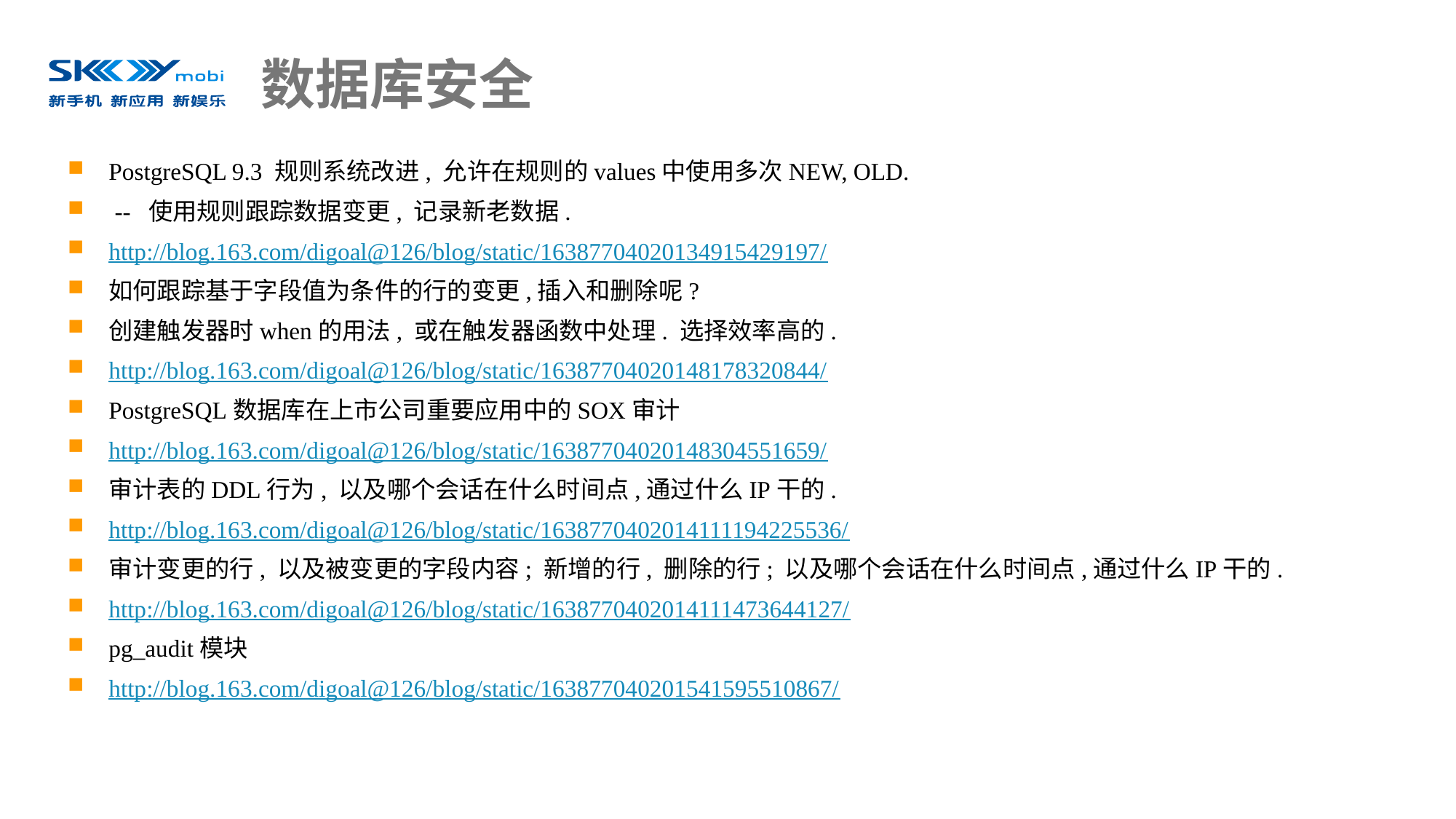

# 数据库安全
PostgreSQL 9.3 规则系统改进, 允许在规则的values中使用多次NEW, OLD.
 --  使用规则跟踪数据变更, 记录新老数据.
http://blog.163.com/digoal@126/blog/static/16387704020134915429197/
如何跟踪基于字段值为条件的行的变更,插入和删除呢?
创建触发器时when的用法, 或在触发器函数中处理. 选择效率高的.
http://blog.163.com/digoal@126/blog/static/16387704020148178320844/
PostgreSQL数据库在上市公司重要应用中的SOX审计
http://blog.163.com/digoal@126/blog/static/16387704020148304551659/
审计表的DDL行为, 以及哪个会话在什么时间点,通过什么IP干的.
http://blog.163.com/digoal@126/blog/static/1638770402014111194225536/
审计变更的行, 以及被变更的字段内容; 新增的行, 删除的行; 以及哪个会话在什么时间点,通过什么IP干的.
http://blog.163.com/digoal@126/blog/static/1638770402014111473644127/
pg_audit模块
http://blog.163.com/digoal@126/blog/static/163877040201541595510867/